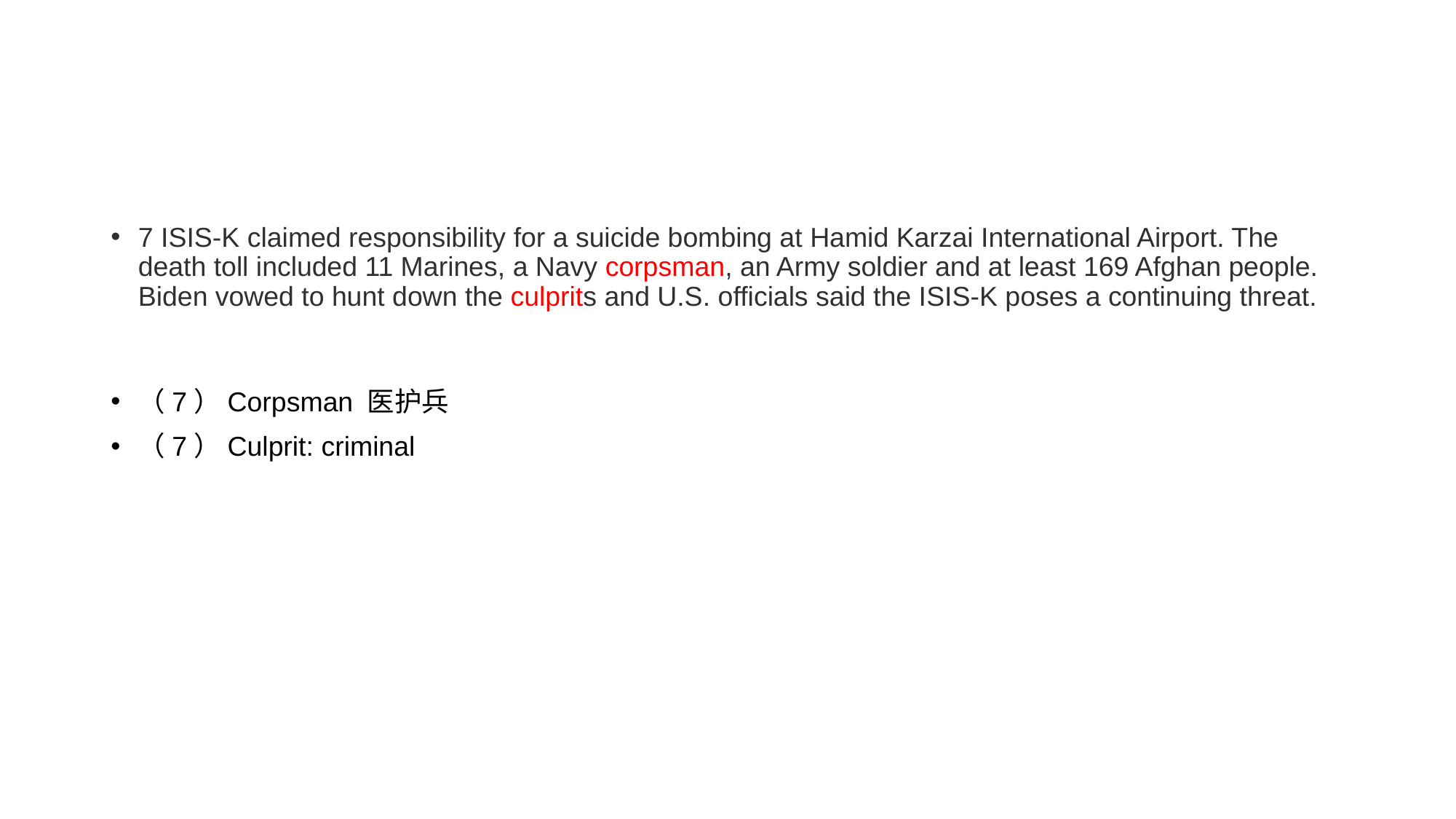

#
7 ISIS-K claimed responsibility for a suicide bombing at Hamid Karzai International Airport. The death toll included 11 Marines, a Navy corpsman, an Army soldier and at least 169 Afghan people. Biden vowed to hunt down the culprits and U.S. officials said the ISIS-K poses a continuing threat.

（7）Corpsman 医护兵
（7）Culprit: criminal